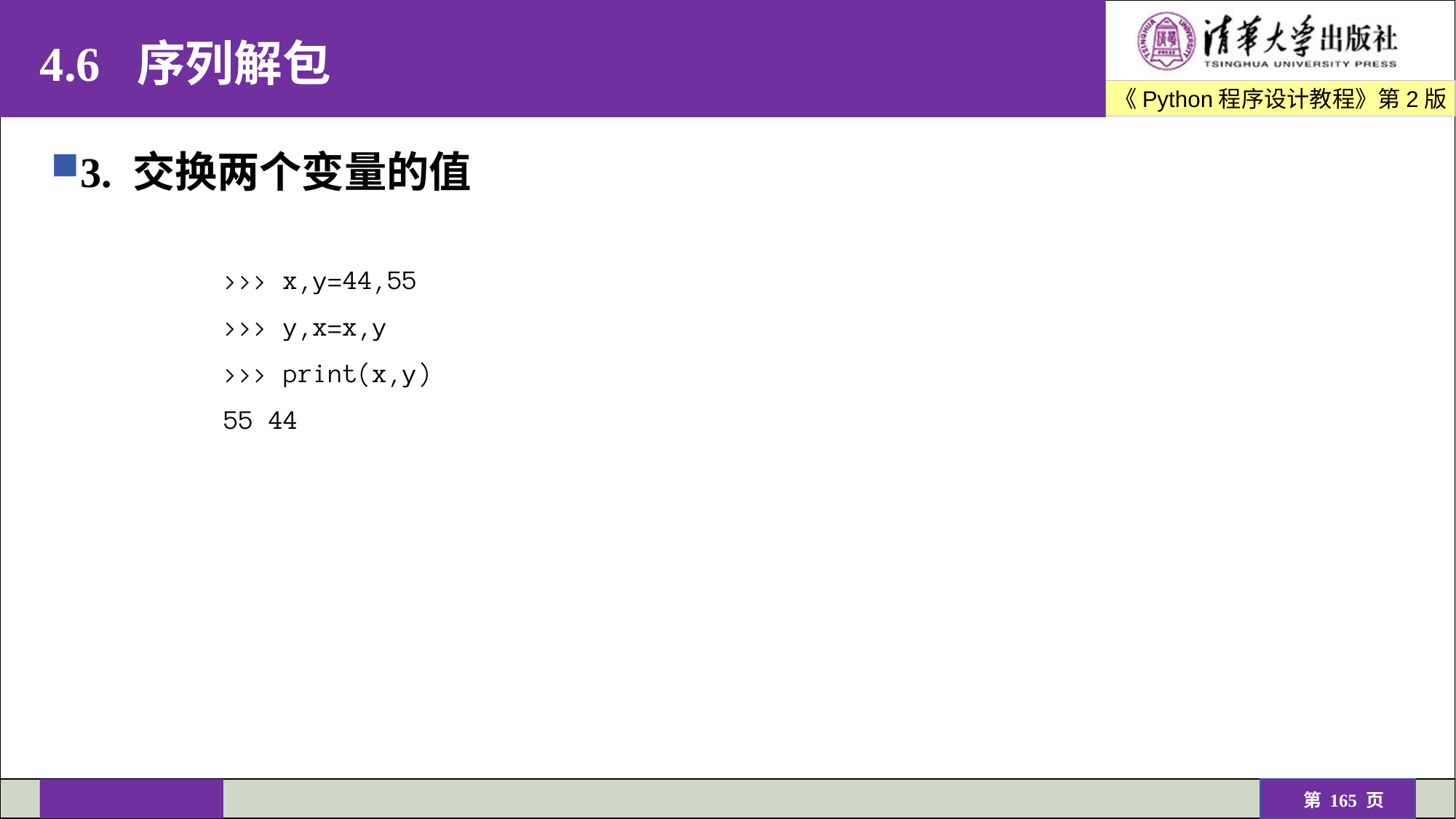

# 4.6  序列解包
3. 交换两个变量的值
>>> x,y=44,55
>>> y,x=x,y
>>> print(x,y)
55 44